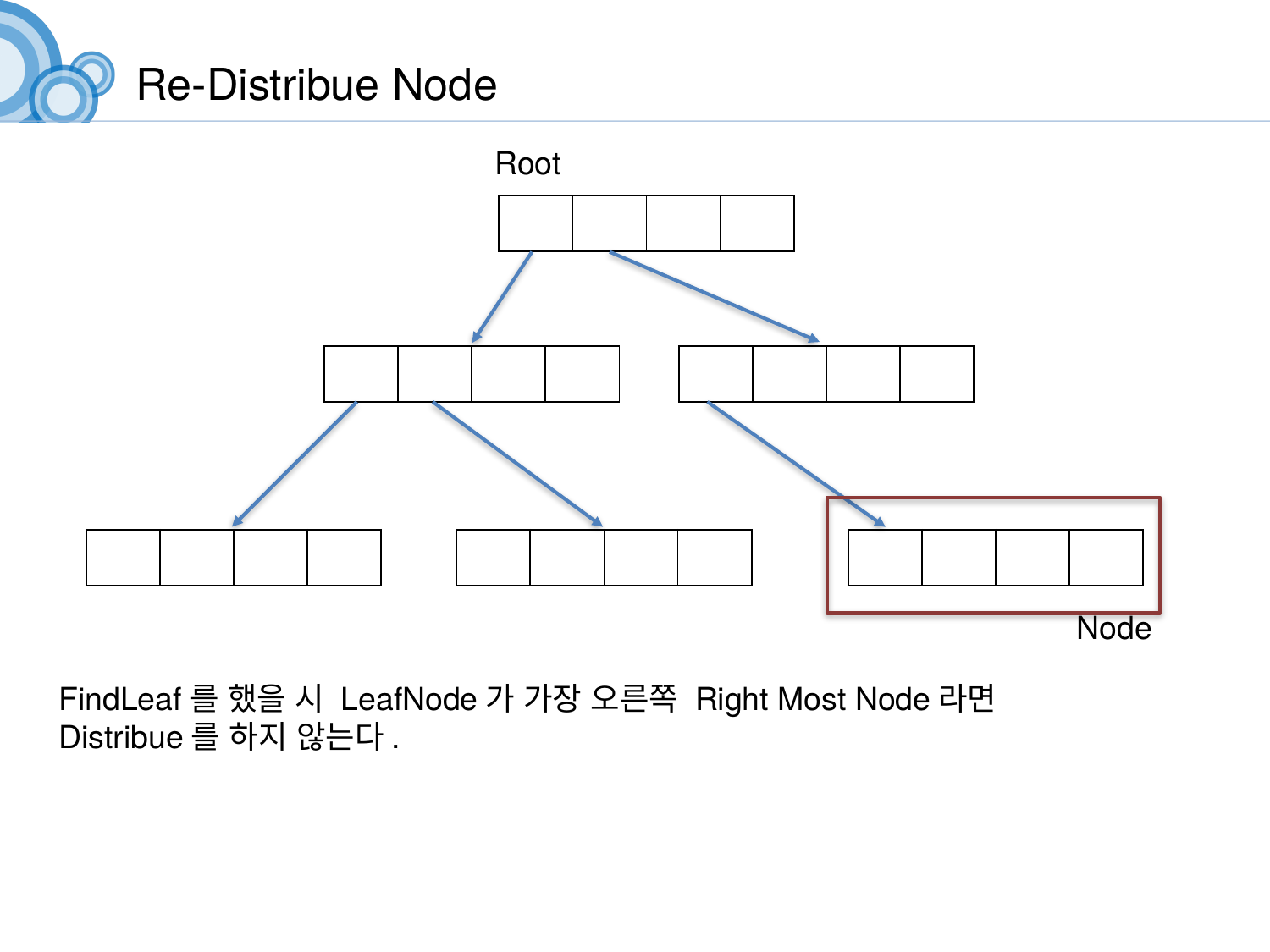

Re-Distribue Node
Root
|  |  |  |  |
| --- | --- | --- | --- |

|  |  |  |  |
| --- | --- | --- | --- |
|  |  |  |  |
| --- | --- | --- | --- |

|  |  |  |  |
| --- | --- | --- | --- |
|  |  |  |  |
| --- | --- | --- | --- |
|  |  |  |  |
| --- | --- | --- | --- |
Node
FindLeaf를 했을 시 LeafNode가 가장 오른쪽 Right Most Node라면
Distribue를 하지 않는다.